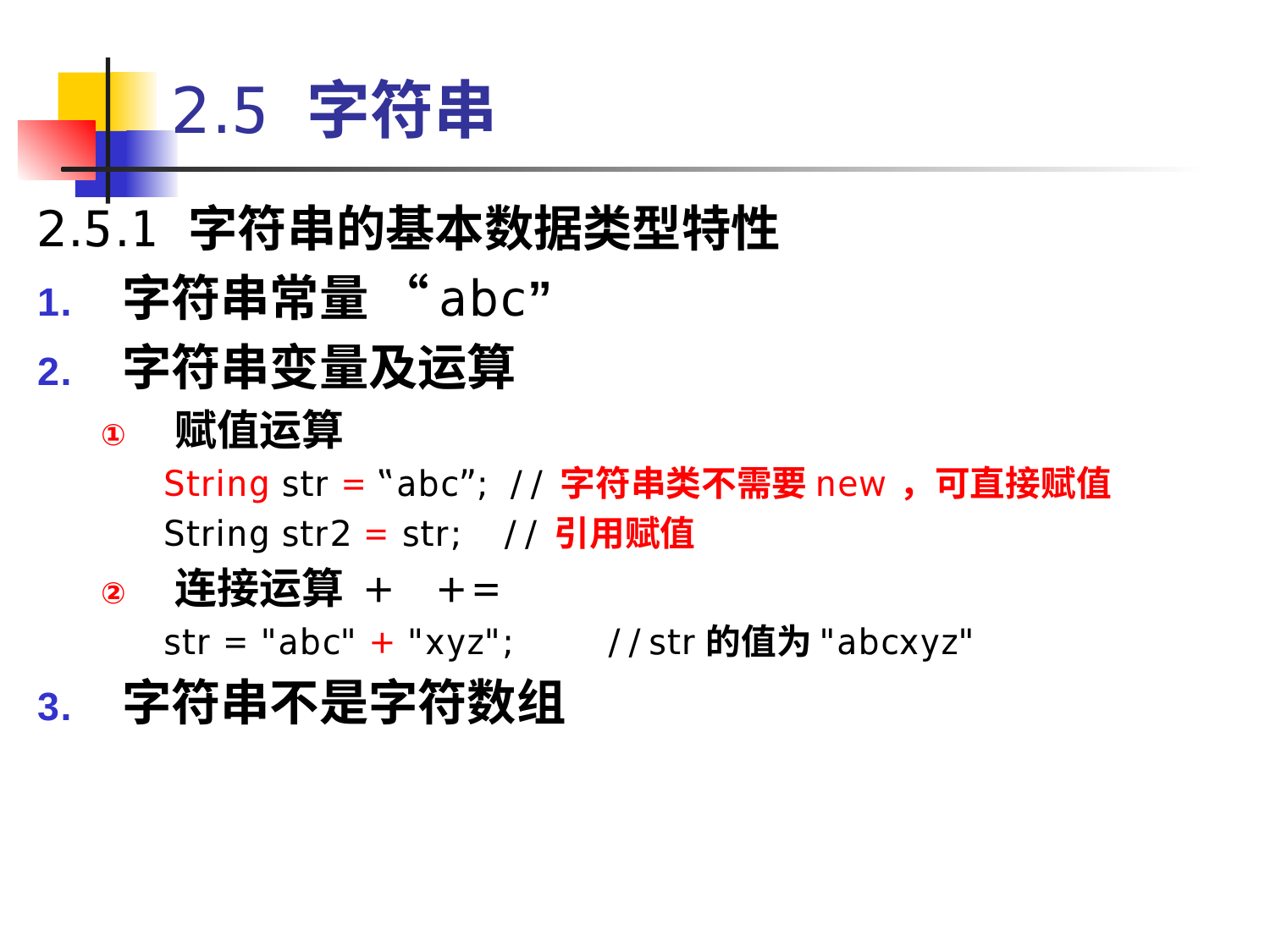

# 2.5 字符串
2.5.1 字符串的基本数据类型特性
字符串常量 “abc”
字符串变量及运算
赋值运算
String str = “abc”;  //字符串类不需要new，可直接赋值
String str2 = str;    //引用赋值
连接运算 +   +=
str = "abc" + "xyz"; 	//str的值为"abcxyz"
字符串不是字符数组